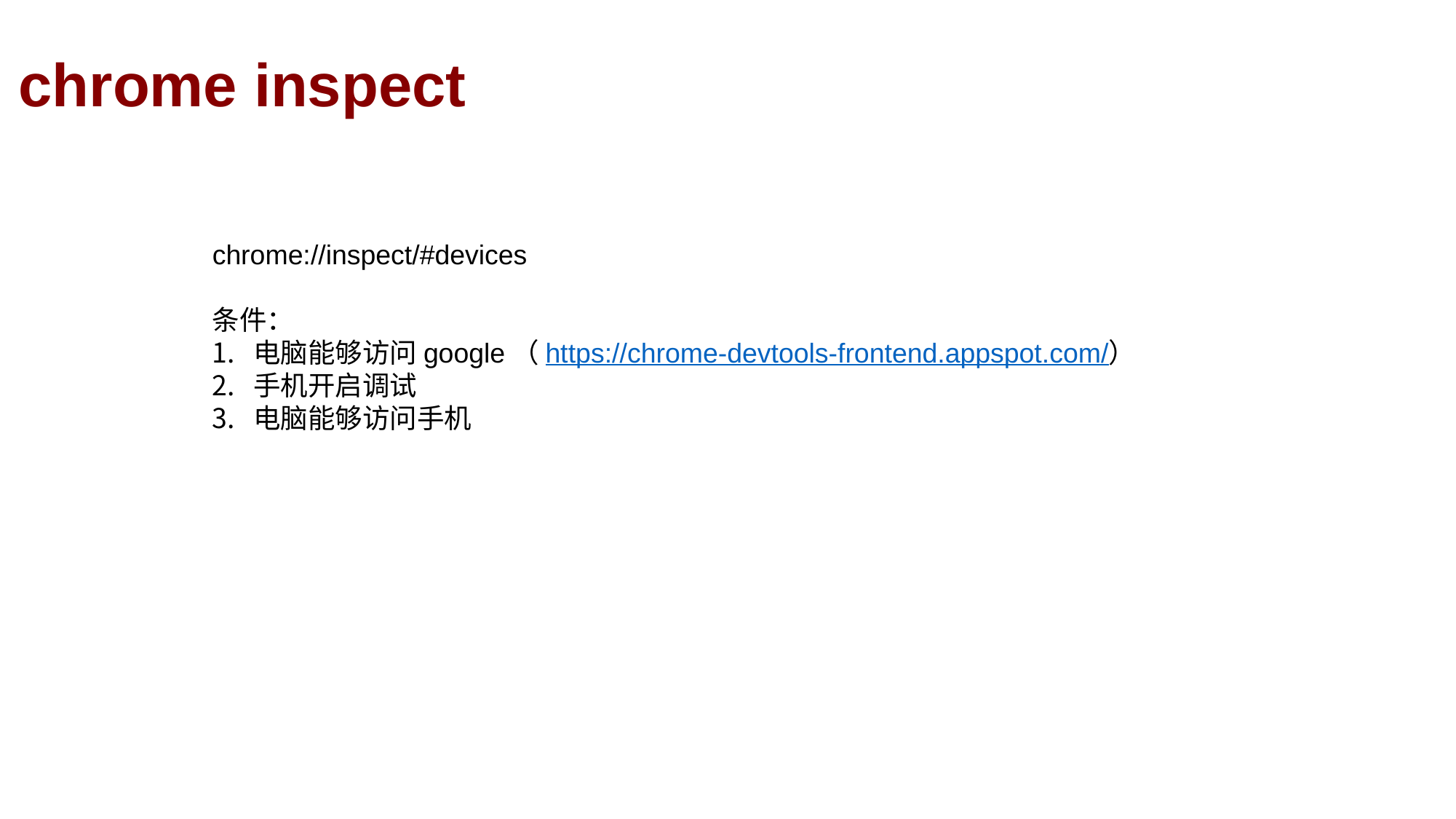

chrome inspect
chrome://inspect/#devices

条件：
电脑能够访问google（https://chrome-devtools-frontend.appspot.com/）
手机开启调试
电脑能够访问手机